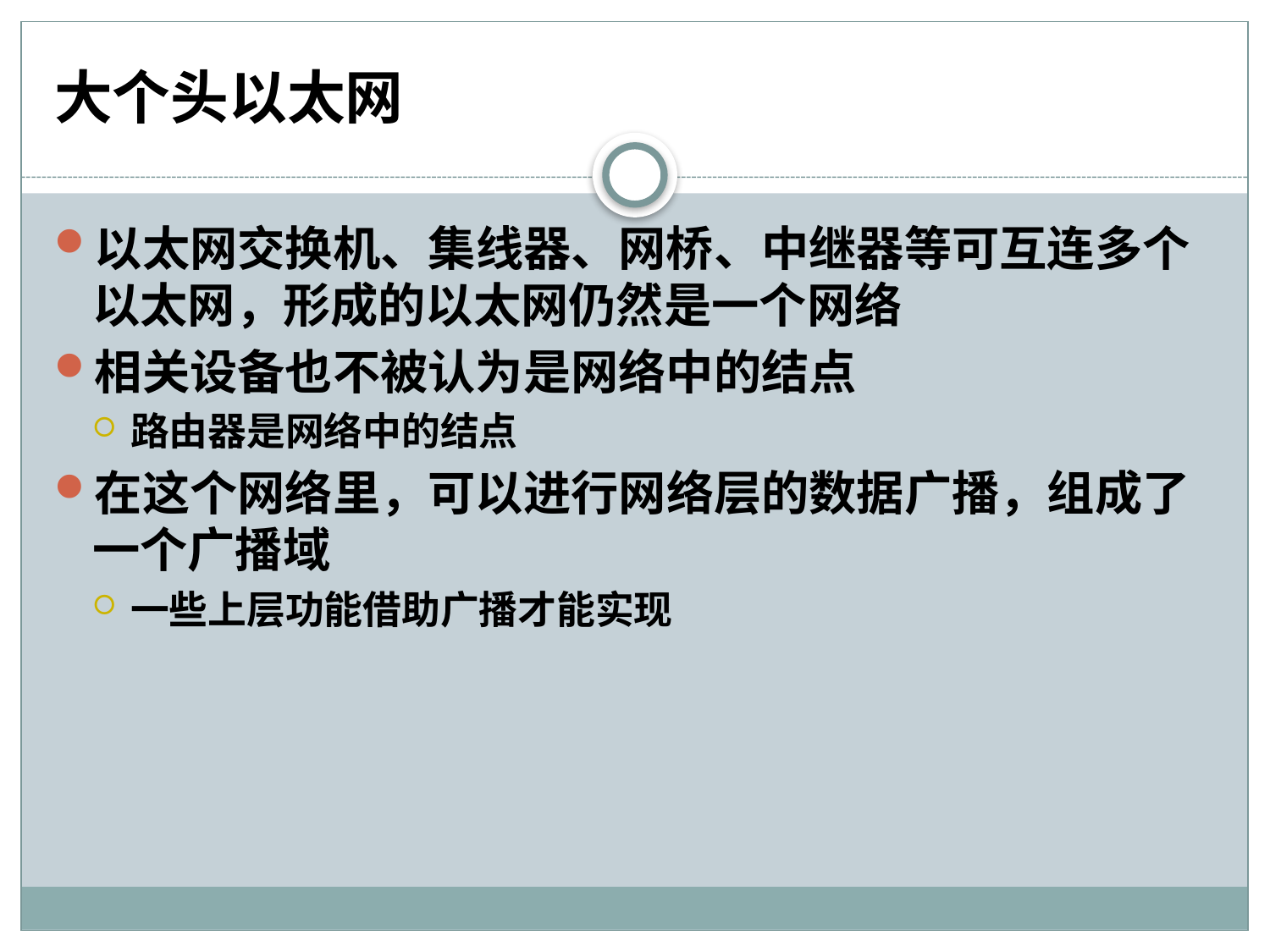

# 大个头以太网
以太网交换机、集线器、网桥、中继器等可互连多个以太网，形成的以太网仍然是一个网络
相关设备也不被认为是网络中的结点
路由器是网络中的结点
在这个网络里，可以进行网络层的数据广播，组成了一个广播域
一些上层功能借助广播才能实现